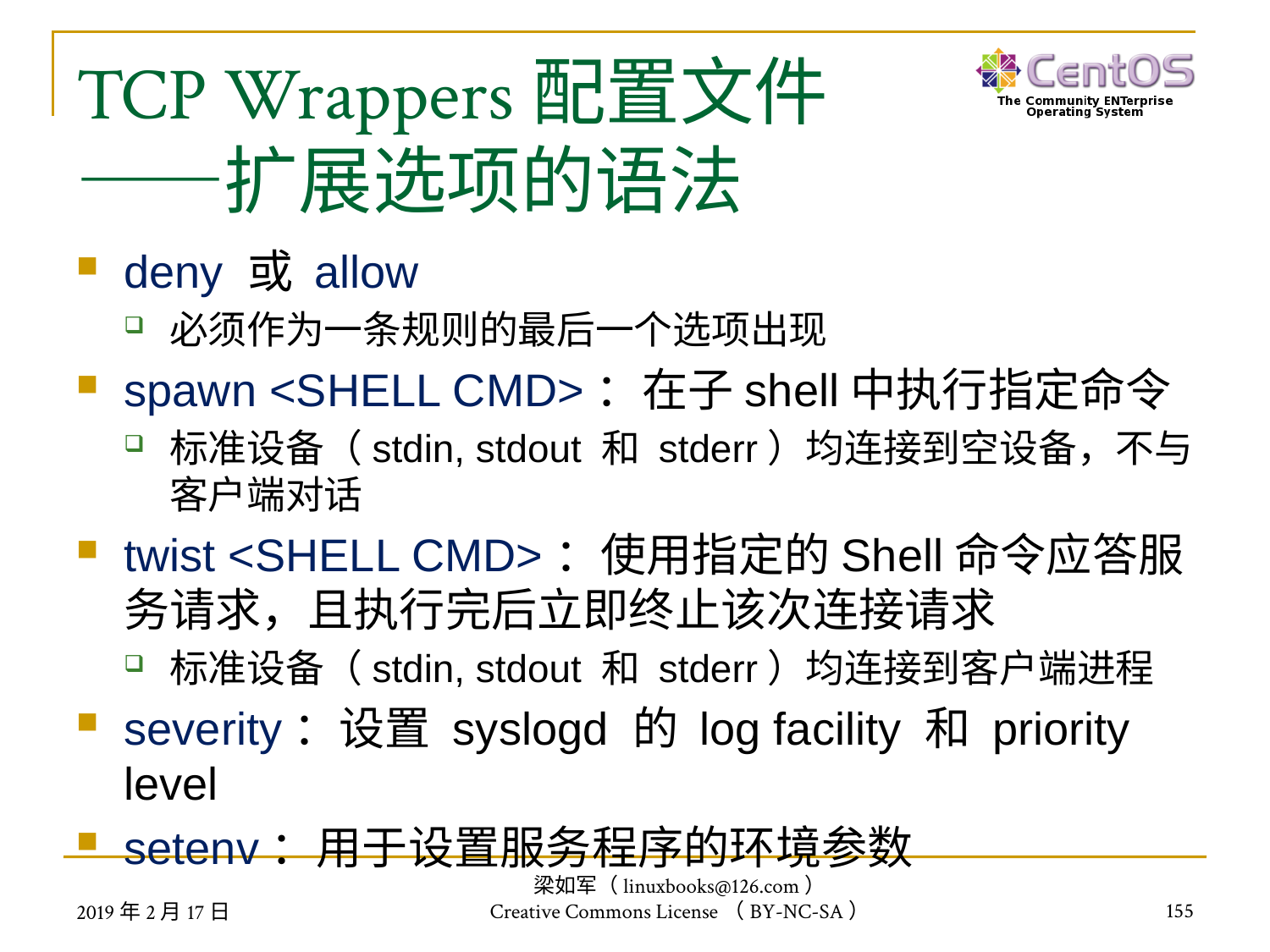

# TCP Wrappers配置文件 ——扩展选项的语法
deny 或 allow
必须作为一条规则的最后一个选项出现
spawn <SHELL CMD>：在子shell中执行指定命令
标准设备（stdin, stdout 和 stderr）均连接到空设备，不与客户端对话
twist <SHELL CMD>：使用指定的Shell命令应答服务请求，且执行完后立即终止该次连接请求
标准设备（stdin, stdout 和 stderr）均连接到客户端进程
severity：设置 syslogd 的 log facility 和 priority level
setenv：用于设置服务程序的环境参数
梁如军（linuxbooks@126.com）
Creative Commons License（BY-NC-SA）
2019年2月17日
155